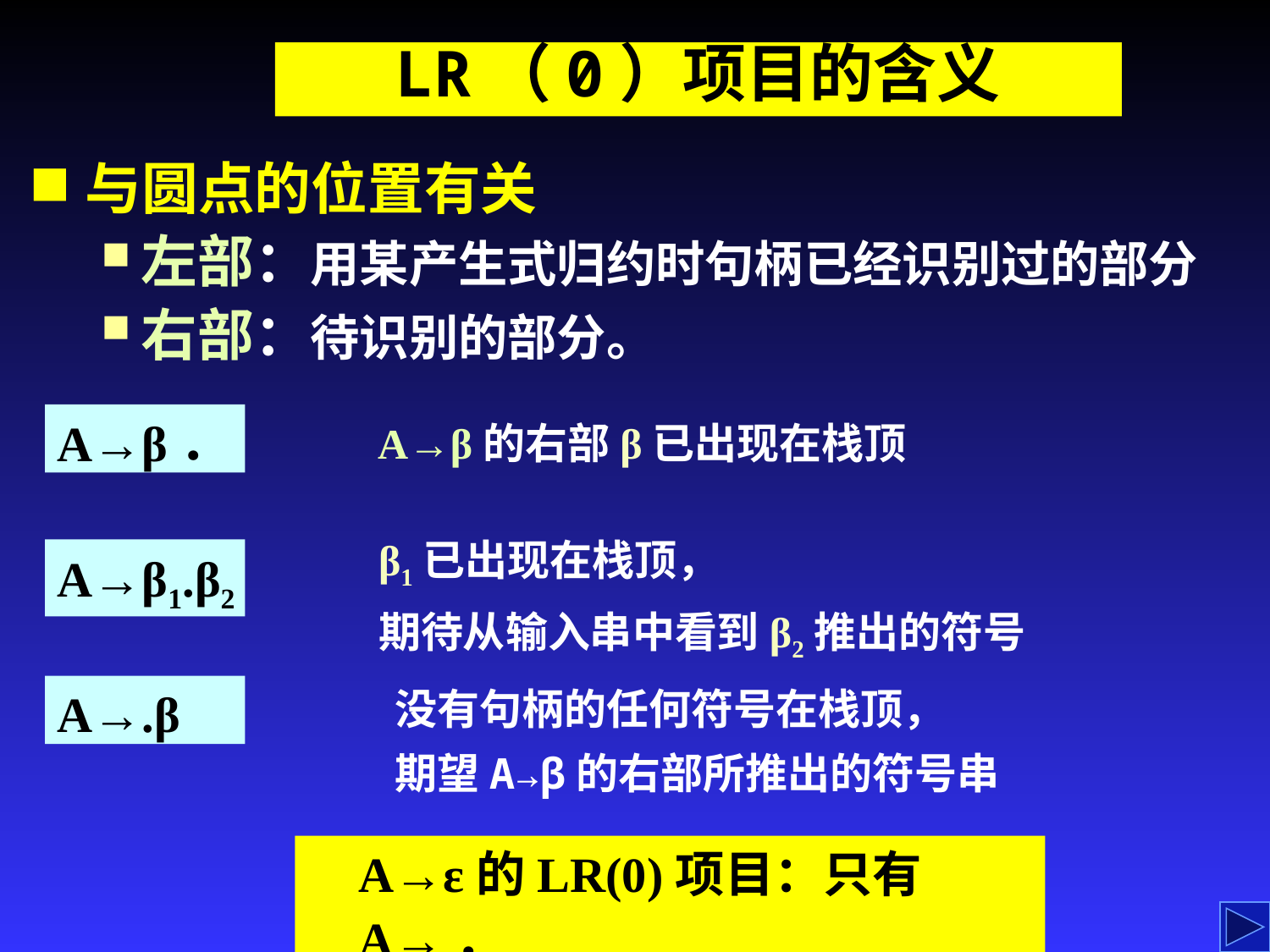

# LR（0）项目的含义
与圆点的位置有关
左部：用某产生式归约时句柄已经识别过的部分
右部：待识别的部分。
A→β．
A→β的右部β已出现在栈顶
β1已出现在栈顶，
期待从输入串中看到β2推出的符号
A→β1.β2
A→.β
没有句柄的任何符号在栈顶，
期望A→β的右部所推出的符号串
A→ε的LR(0)项目：只有A→．